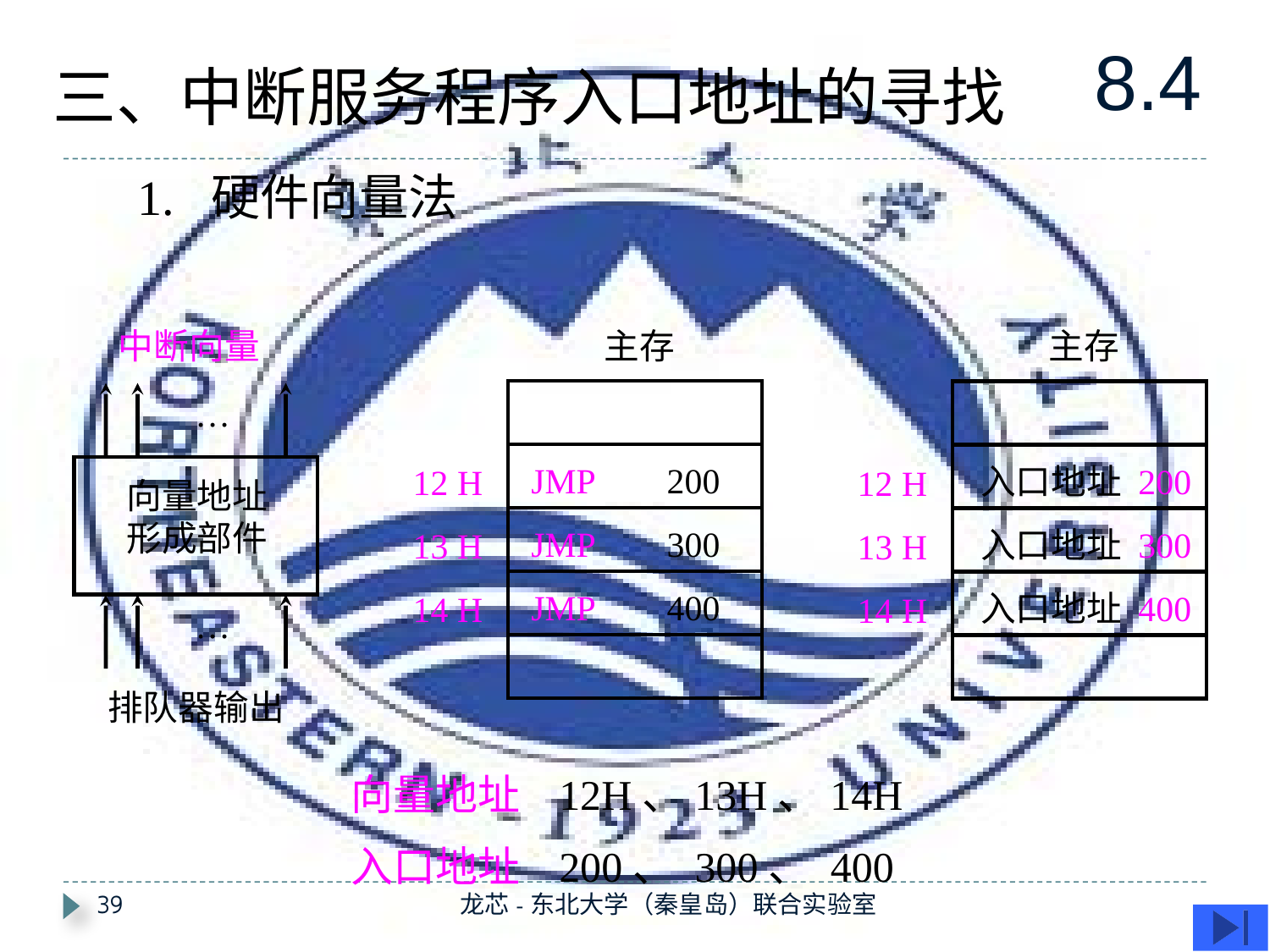

8.4
三、中断服务程序入口地址的寻找
1.  硬件向量法
中断向量

…

向量地址
形成部件

…
排队器输出
主存

12 H

JMP        200
13 H

JMP        300
14 H

JMP        400

主存

12 H

入口地址 200
13 H

入口地址 300
14 H

入口地址 400

向量地址   12H、13H、14H
入口地址   200、 300、 400
39
龙芯-东北大学（秦皇岛）联合实验室